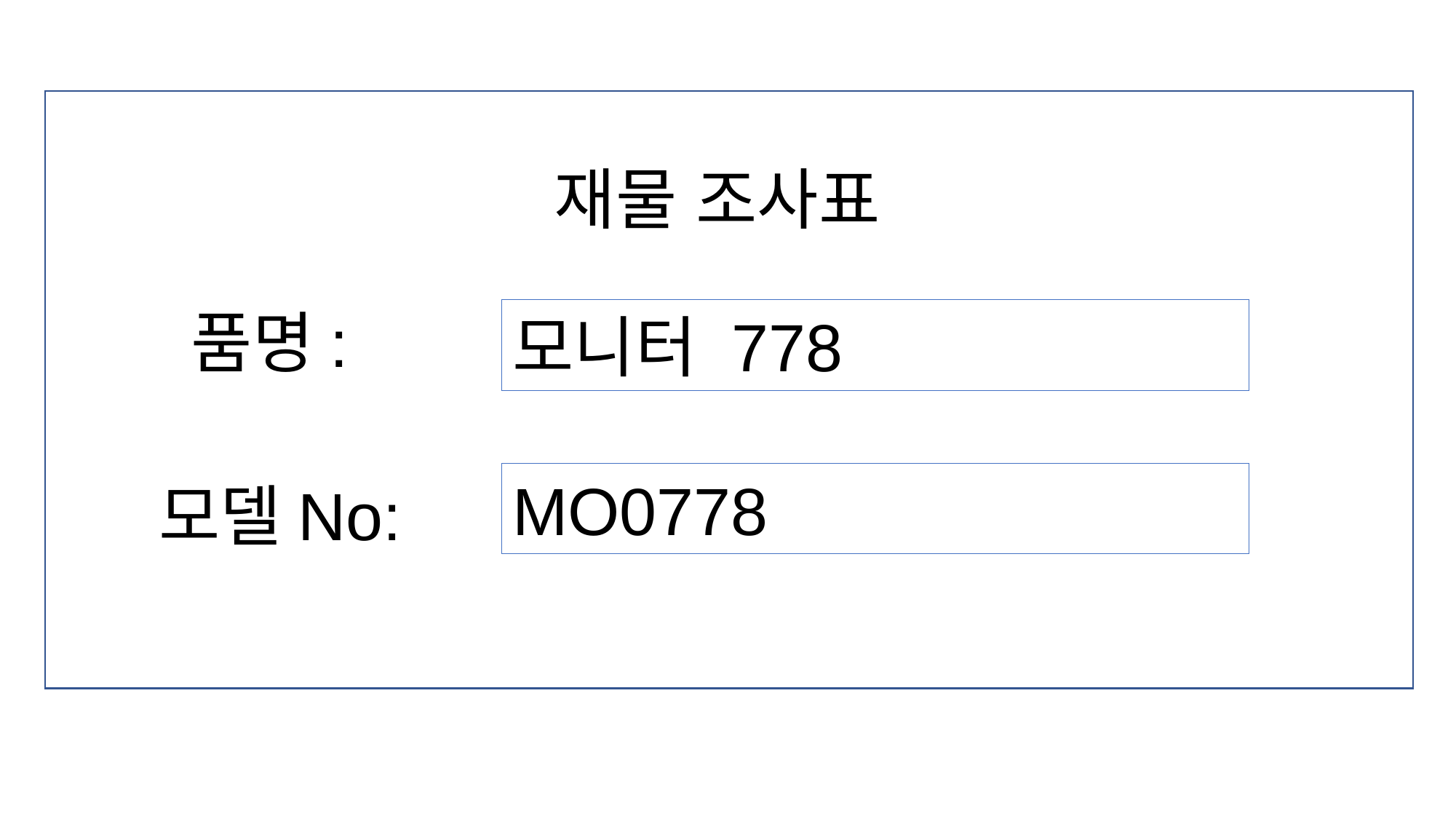

재물 조사표
품명:
모니터 778
MO0778
모델No: